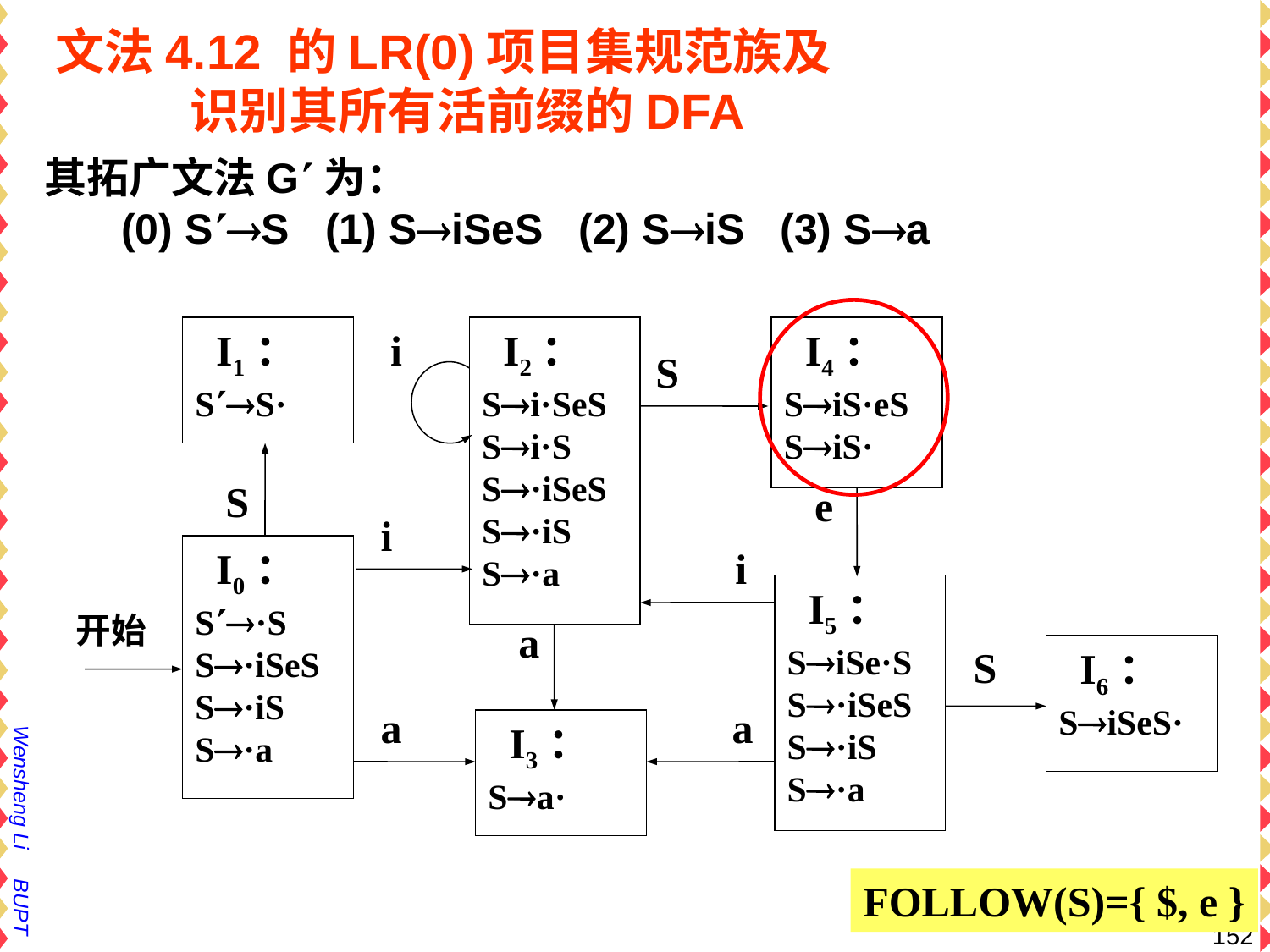

文法4.12 的LR(0)项目集规范族及
           识别其所有活前缀的DFA
其拓广文法G′为：
  (0) S′→S   (1) S→iSeS   (2) S→iS   (3) S→a

  I1：
S′→S·

S
  I2：
S→i·SeS
S→i·S
S→·iSeS
S→·iS
S→·a

i

i

  I4：
S→iS·eS
S→iS·
S

e

  I5：
S→iSe·S
S→·iSeS
S→·iS
S→·a
  I0：
S′→·S
S→·iSeS
S→·iS
S→·a
开始

i

a

S
  I6：
S→iSeS·

a
  I3：
S→a·

a

FOLLOW(S)={ $, e }
152